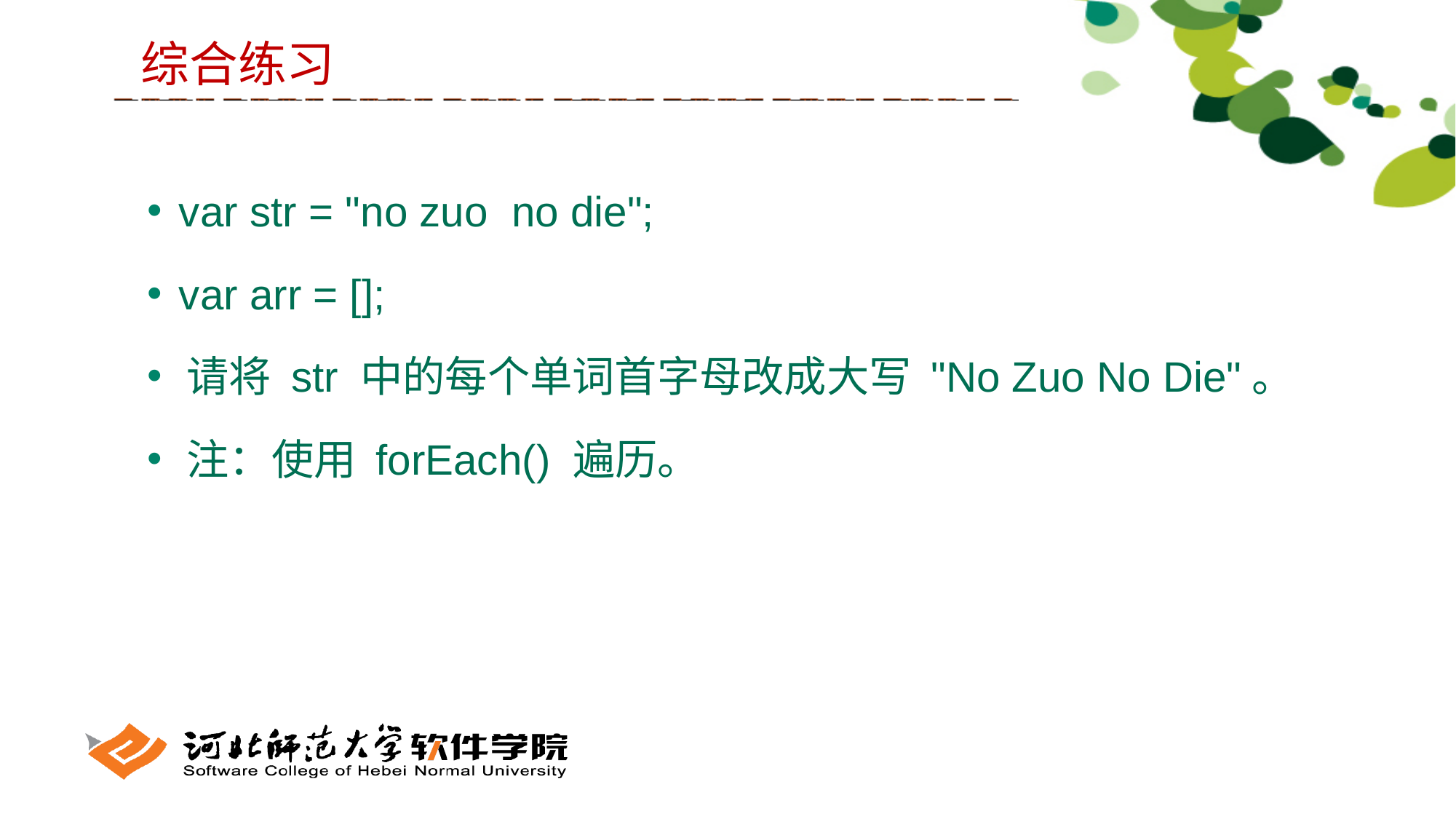

综合练习
 var str = "no zuo  no die";
 var arr = [];
 请将 str 中的每个单词首字母改成大写 "No Zuo No Die"。
 注：使用 forEach() 遍历。